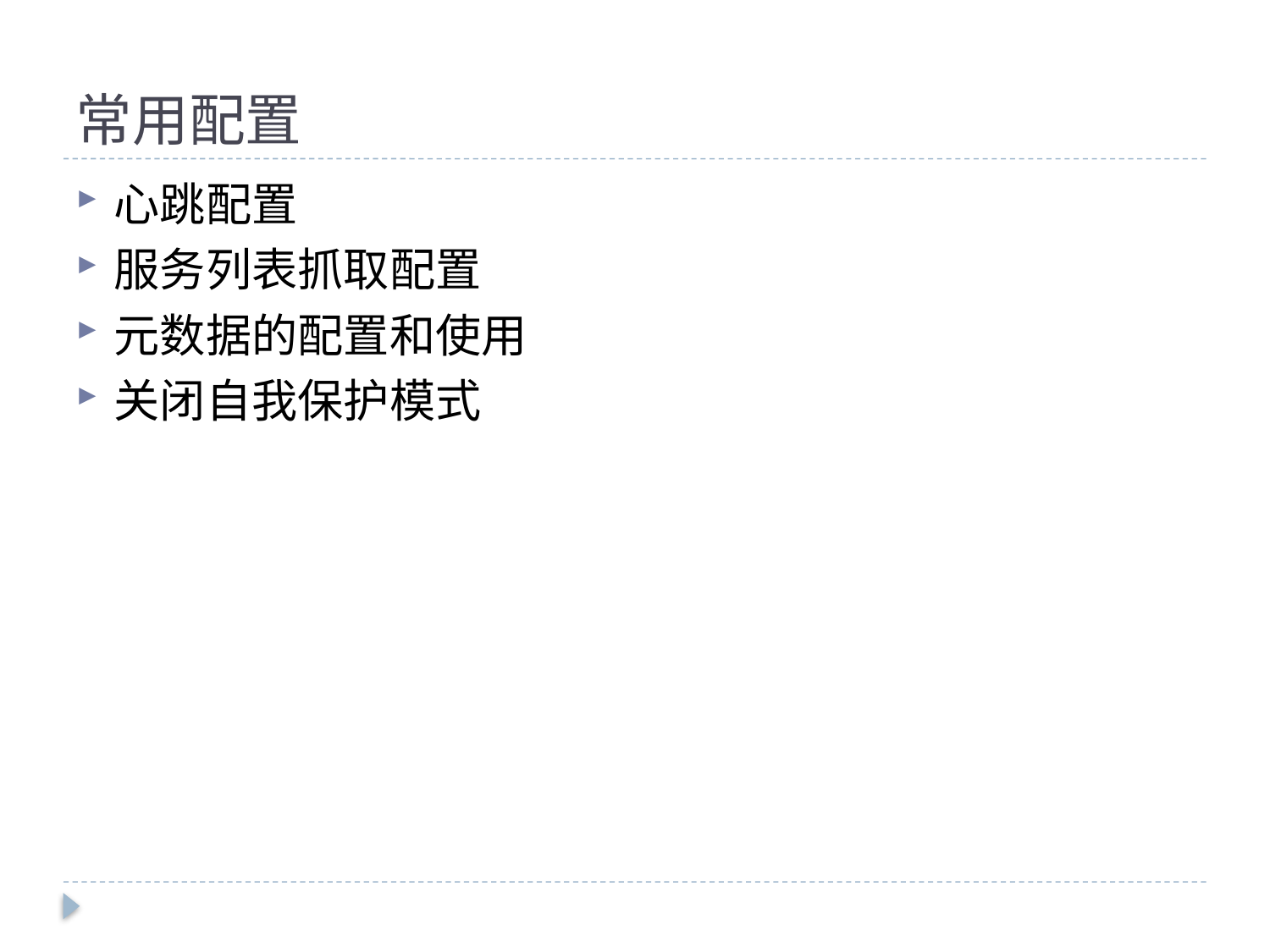

# 常用配置
心跳配置
服务列表抓取配置
元数据的配置和使用
关闭自我保护模式